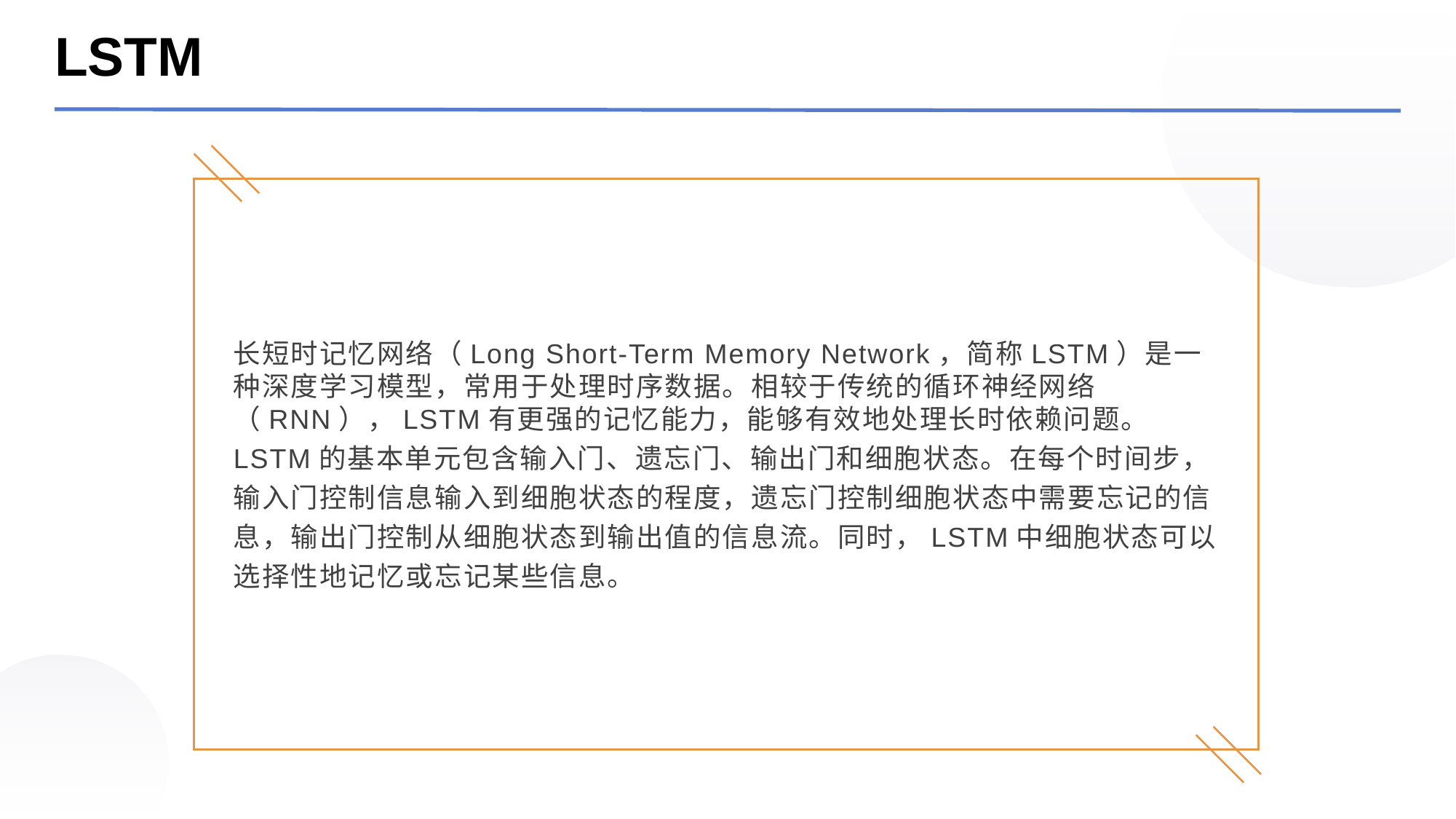

LSTM

长短时记忆网络（Long Short-Term Memory Network，简称LSTM）是一种深度学习模型，常用于处理时序数据。相较于传统的循环神经网络（RNN），LSTM有更强的记忆能力，能够有效地处理长时依赖问题。
LSTM的基本单元包含输入门、遗忘门、输出门和细胞状态。在每个时间步，输入门控制信息输入到细胞状态的程度，遗忘门控制细胞状态中需要忘记的信息，输出门控制从细胞状态到输出值的信息流。同时，LSTM中细胞状态可以选择性地记忆或忘记某些信息。